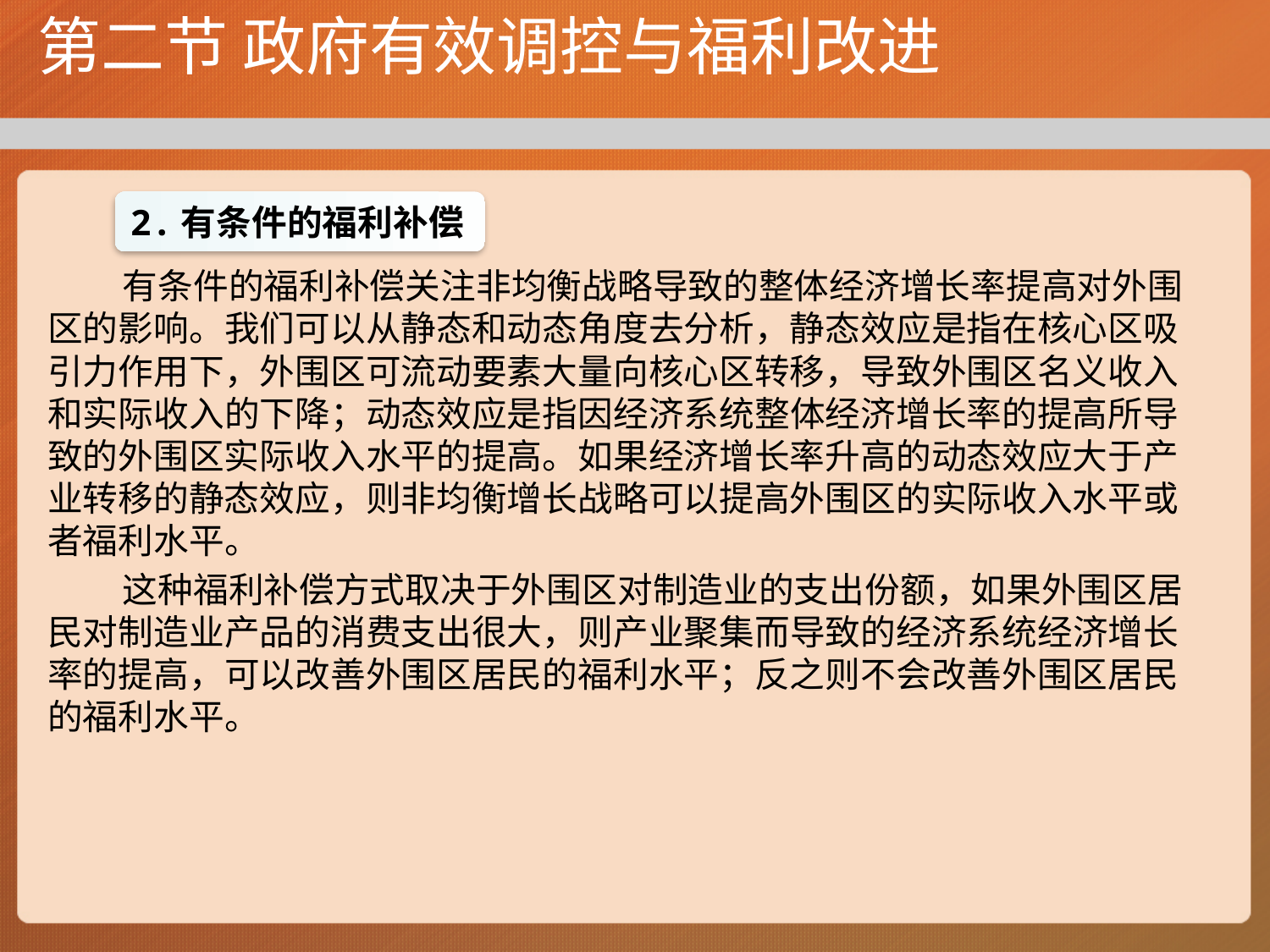

# 第二节 政府有效调控与福利改进

有条件的福利补偿关注非均衡战略导致的整体经济增长率提高对外围区的影响。我们可以从静态和动态角度去分析，静态效应是指在核心区吸引力作用下，外围区可流动要素大量向核心区转移，导致外围区名义收入和实际收入的下降；动态效应是指因经济系统整体经济增长率的提高所导致的外围区实际收入水平的提高。如果经济增长率升高的动态效应大于产业转移的静态效应，则非均衡增长战略可以提高外围区的实际收入水平或者福利水平。
这种福利补偿方式取决于外围区对制造业的支出份额，如果外围区居民对制造业产品的消费支出很大，则产业聚集而导致的经济系统经济增长率的提高，可以改善外围区居民的福利水平；反之则不会改善外围区居民的福利水平。

2.有条件的福利补偿